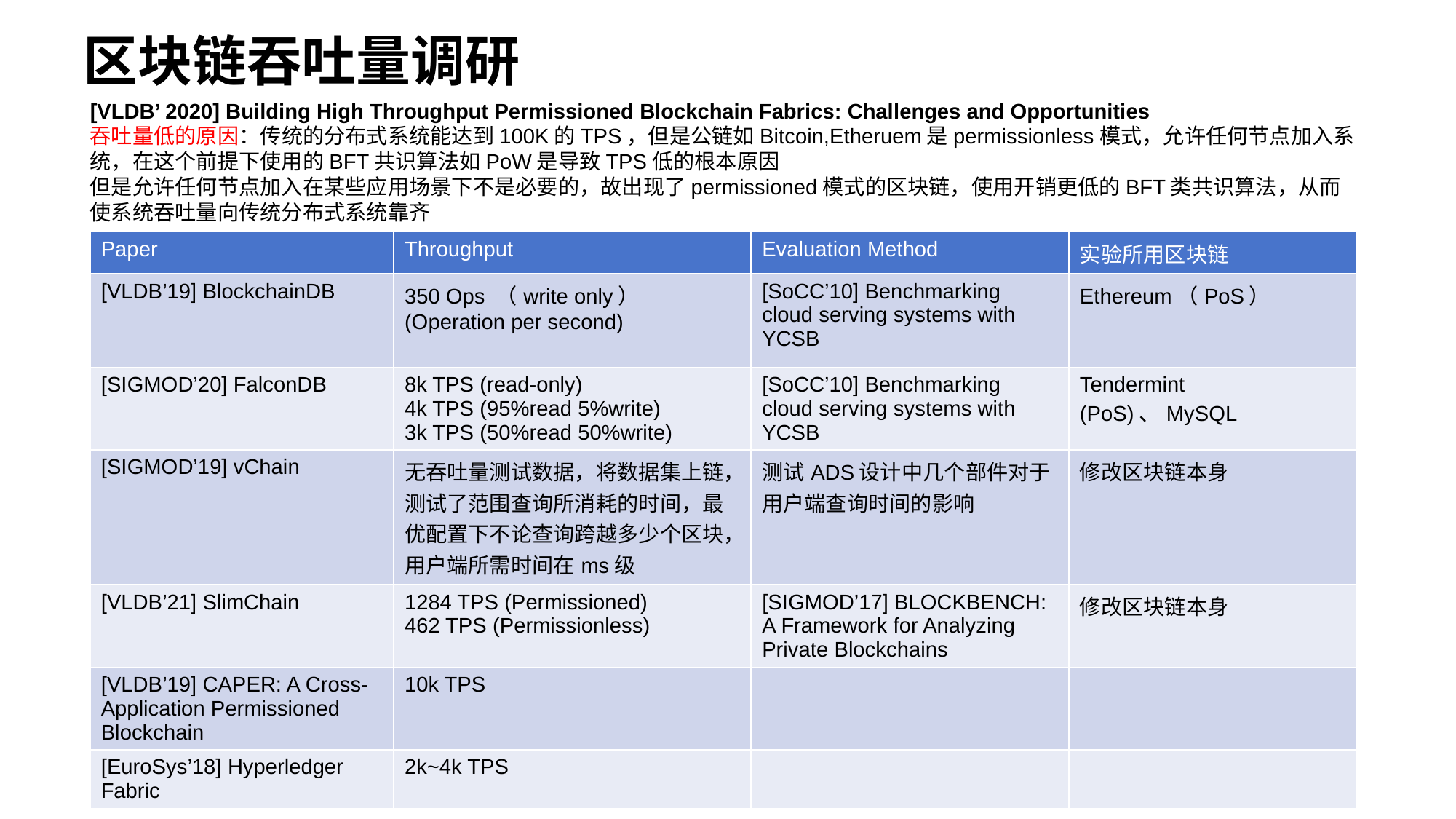

# 区块链吞吐量调研
[VLDB’ 2020] Building High Throughput Permissioned Blockchain Fabrics: Challenges and Opportunities
吞吐量低的原因：传统的分布式系统能达到100K的TPS，但是公链如Bitcoin,Etheruem是permissionless模式，允许任何节点加入系统，在这个前提下使用的BFT共识算法如PoW是导致TPS低的根本原因
但是允许任何节点加入在某些应用场景下不是必要的，故出现了permissioned模式的区块链，使用开销更低的BFT类共识算法，从而使系统吞吐量向传统分布式系统靠齐
| Paper | Throughput | Evaluation Method | 实验所用区块链 |
| --- | --- | --- | --- |
| [VLDB’19] BlockchainDB | 350 Ops （write only） (Operation per second) | [SoCC’10] Benchmarking cloud serving systems with YCSB | Ethereum（PoS） |
| [SIGMOD’20] FalconDB | 8k TPS (read-only) 4k TPS (95%read 5%write) 3k TPS (50%read 50%write) | [SoCC’10] Benchmarking cloud serving systems with YCSB | Tendermint (PoS)、MySQL |
| [SIGMOD’19] vChain | 无吞吐量测试数据，将数据集上链，测试了范围查询所消耗的时间，最优配置下不论查询跨越多少个区块，用户端所需时间在ms级 | 测试ADS设计中几个部件对于用户端查询时间的影响 | 修改区块链本身 |
| [VLDB’21] SlimChain | 1284 TPS (Permissioned) 462 TPS (Permissionless) | [SIGMOD’17] BLOCKBENCH: A Framework for Analyzing Private Blockchains | 修改区块链本身 |
| [VLDB’19] CAPER: A Cross-Application Permissioned Blockchain | 10k TPS |  |  |
| [EuroSys’18] Hyperledger Fabric | 2k~4k TPS |  |  |